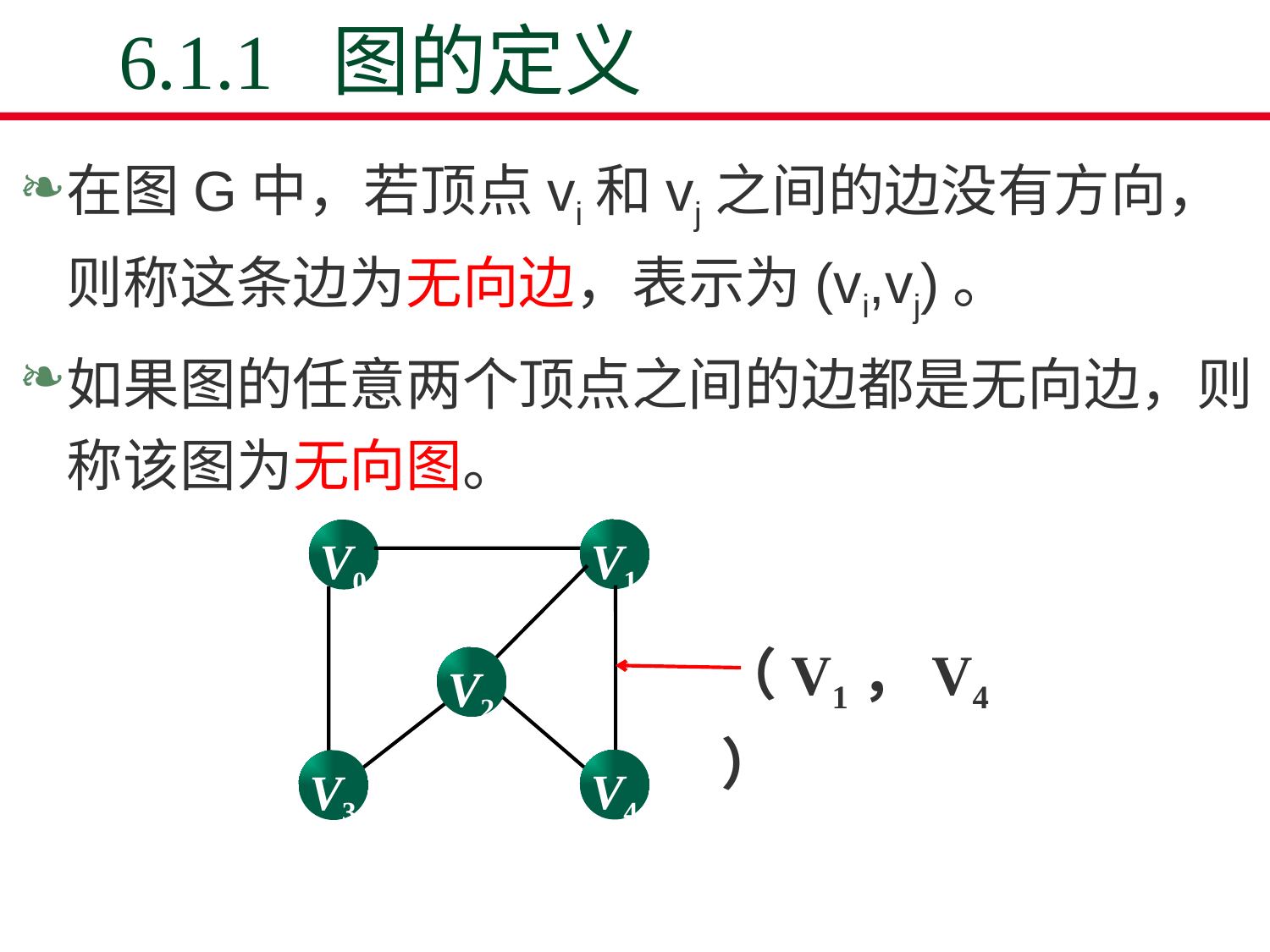

# 6.1.1  图的定义

在图G中，若顶点vi和vj之间的边没有方向，则称这条边为无向边，表示为(vi,vj)。
如果图的任意两个顶点之间的边都是无向边，则称该图为无向图。

V1
V0

V2

V4
V3

（V1，V4）